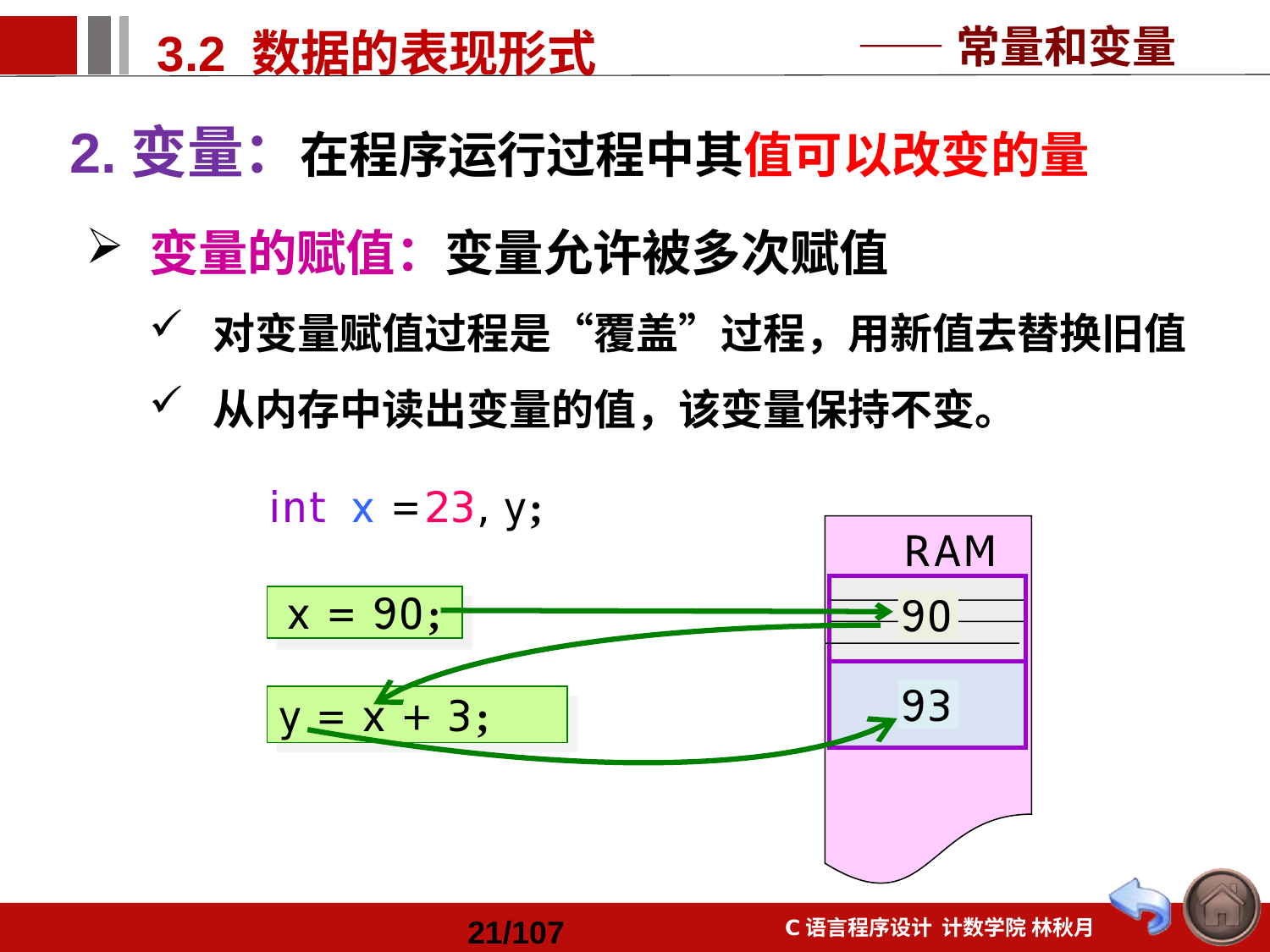

——常量和变量
2.变量：在程序运行过程中其值可以改变的量
变量的赋值：变量允许被多次赋值
对变量赋值过程是“覆盖”过程，用新值去替换旧值
从内存中读出变量的值，该变量保持不变。
int  x =23, y;

RAM

23

x = 90;
90

?
93
y = x + 3;